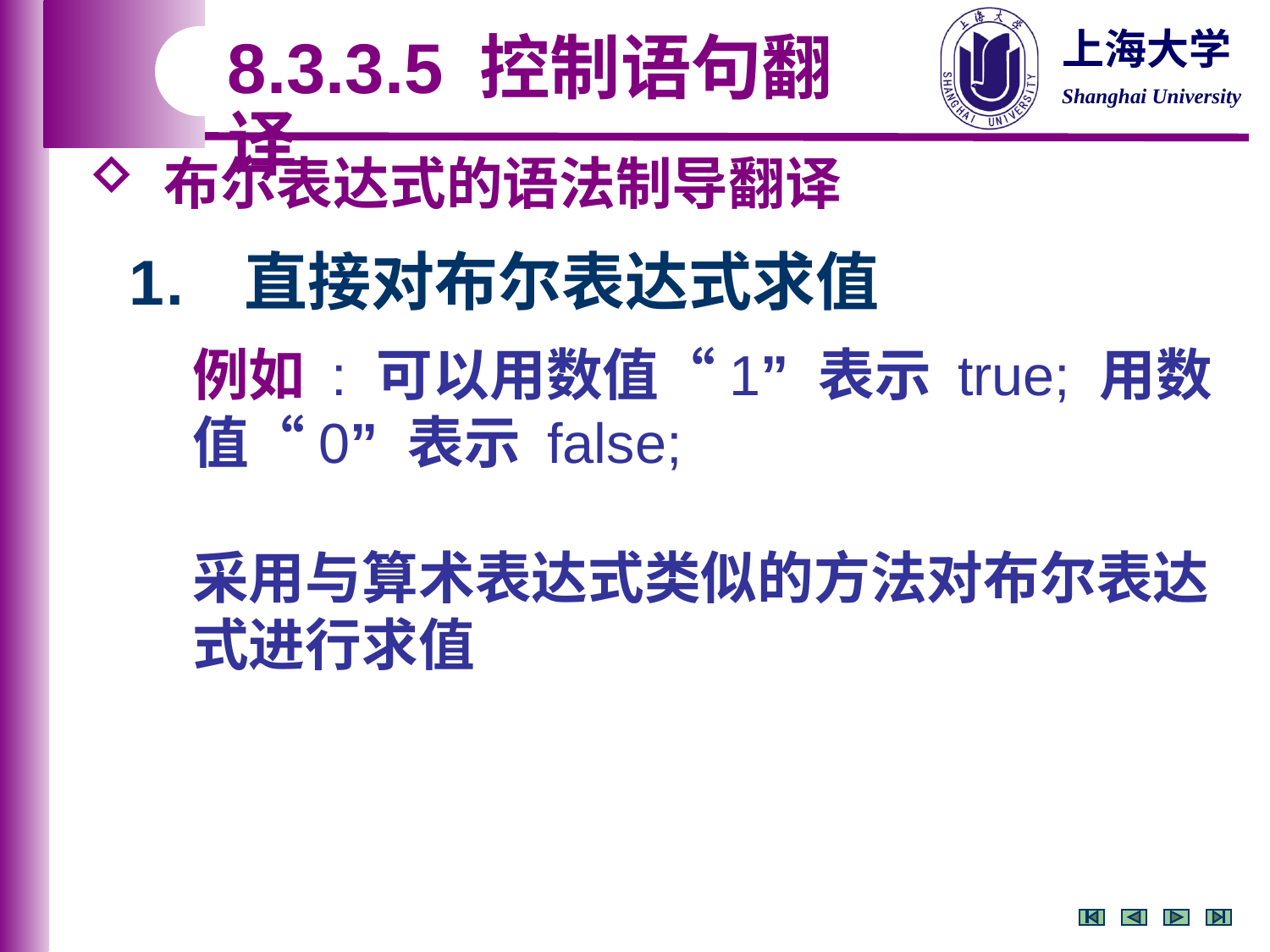

8.3.3.5 控制语句翻译
 布尔表达式的语法制导翻译
  直接对布尔表达式求值

例如 : 可以用数值“1” 表示 true; 用数值“0” 表示 false;

采用与算术表达式类似的方法对布尔表达式进行求值